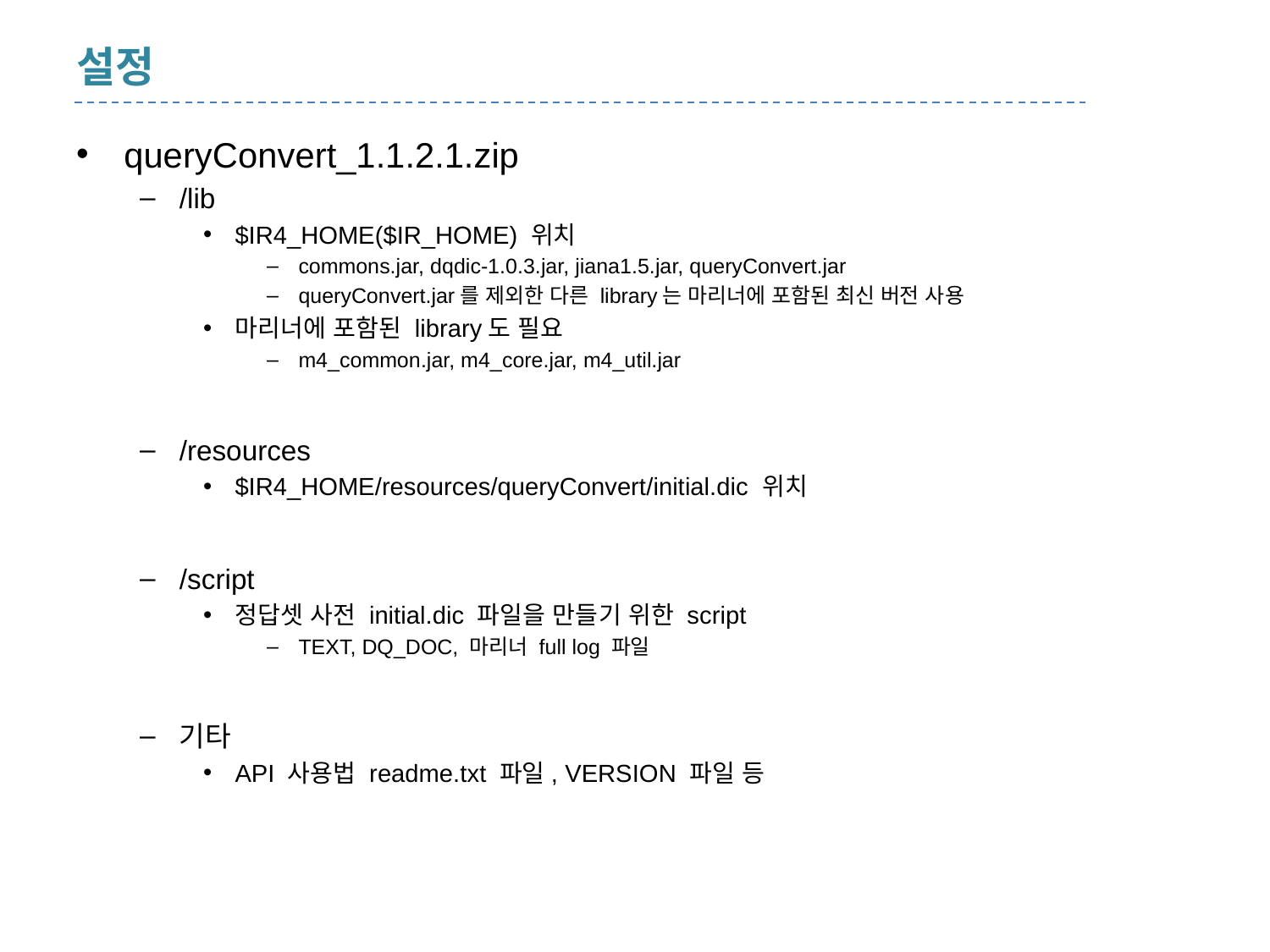

# 설정
queryConvert_1.1.2.1.zip
/lib
$IR4_HOME($IR_HOME) 위치
commons.jar, dqdic-1.0.3.jar, jiana1.5.jar, queryConvert.jar
queryConvert.jar를 제외한 다른 library는 마리너에 포함된 최신 버전 사용
마리너에 포함된 library도 필요
m4_common.jar, m4_core.jar, m4_util.jar

/resources
$IR4_HOME/resources/queryConvert/initial.dic 위치

/script
정답셋 사전 initial.dic 파일을 만들기 위한 script
TEXT, DQ_DOC, 마리너 full log 파일

기타
API 사용법 readme.txt 파일, VERSION 파일 등